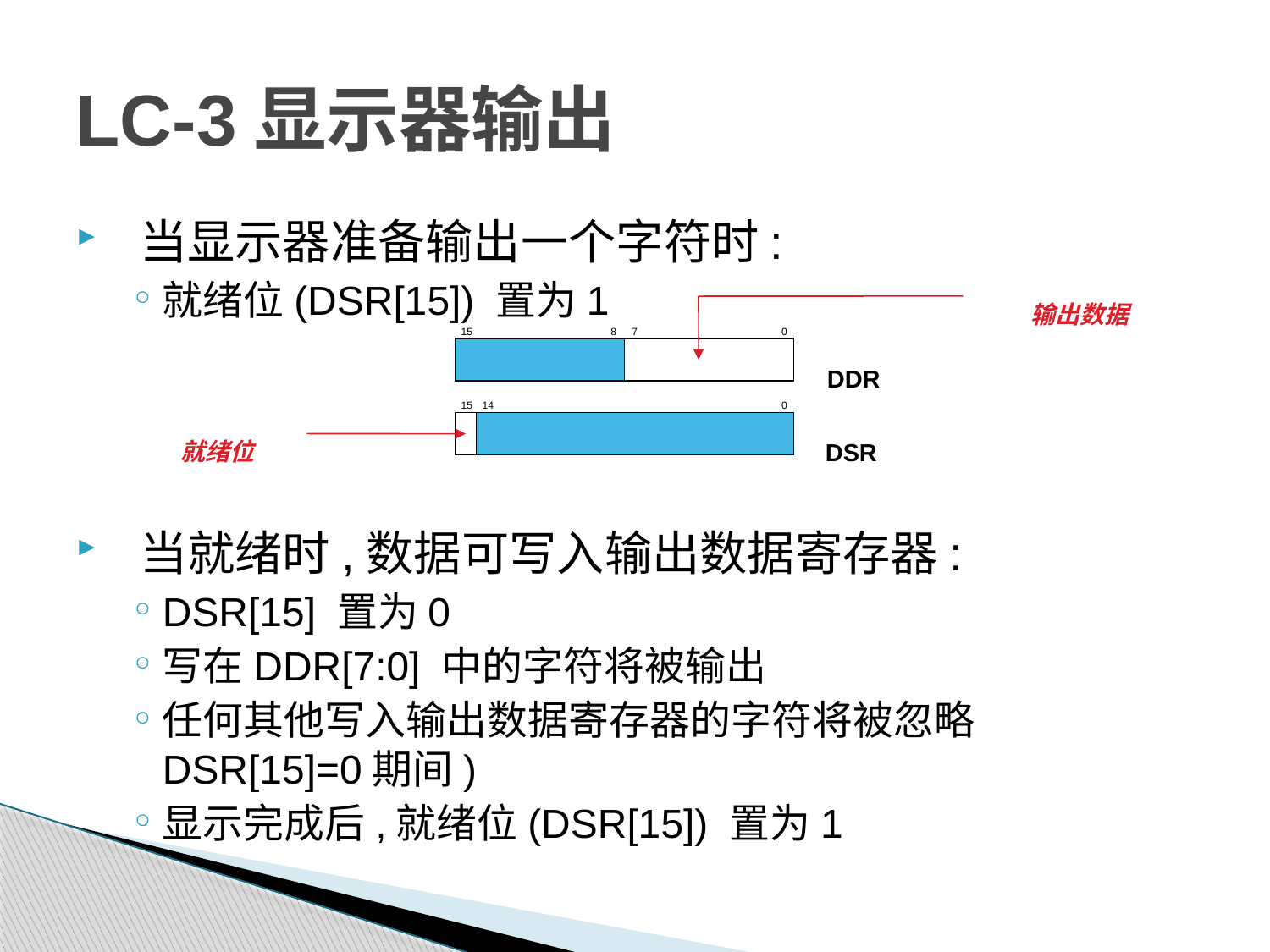

# LC-3显示器输出
当显示器准备输出一个字符时:
就绪位(DSR[15]) 置为1

当就绪时,数据可写入输出数据寄存器:
DSR[15] 置为0
写在DDR[7:0] 中的字符将被输出
任何其他写入输出数据寄存器的字符将被忽略
DSR[15]=0期间)
显示完成后,就绪位(DSR[15]) 置为1

输出数据

15
8
7
0
DDR

15
14
0
就绪位
DSR